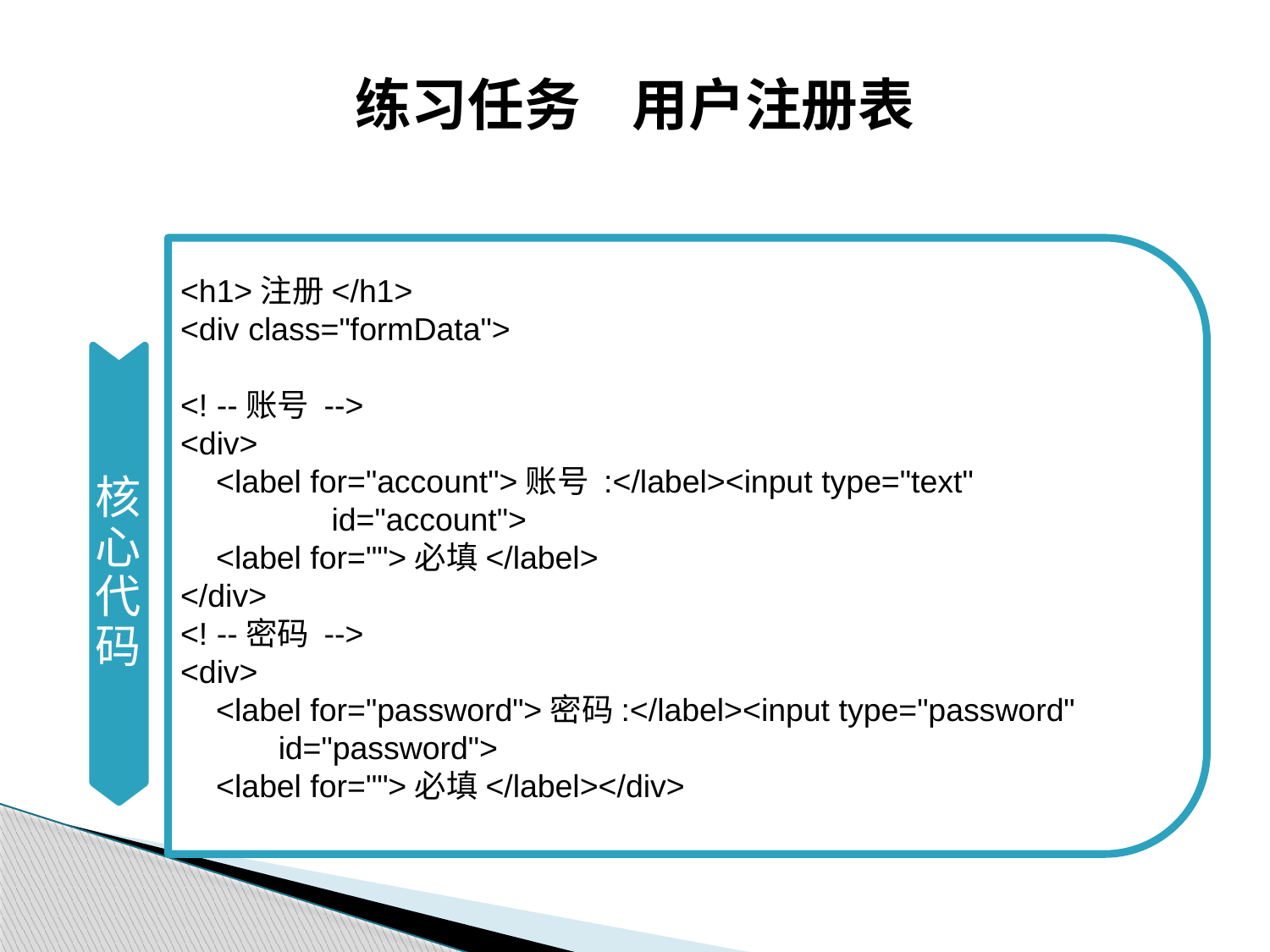

# 练习任务    用户注册表

核心代码
<h1>注册</h1>
<div class="formData">

<! --账号 -->
<div>
    <label for="account">账号 :</label><input type="text"
                 id="account">
    <label for="">必填</label>
</div>
<! --密码 -->
<div>
    <label for="password">密码:</label><input type="password"
           id="password">
    <label for="">必填</label></div>